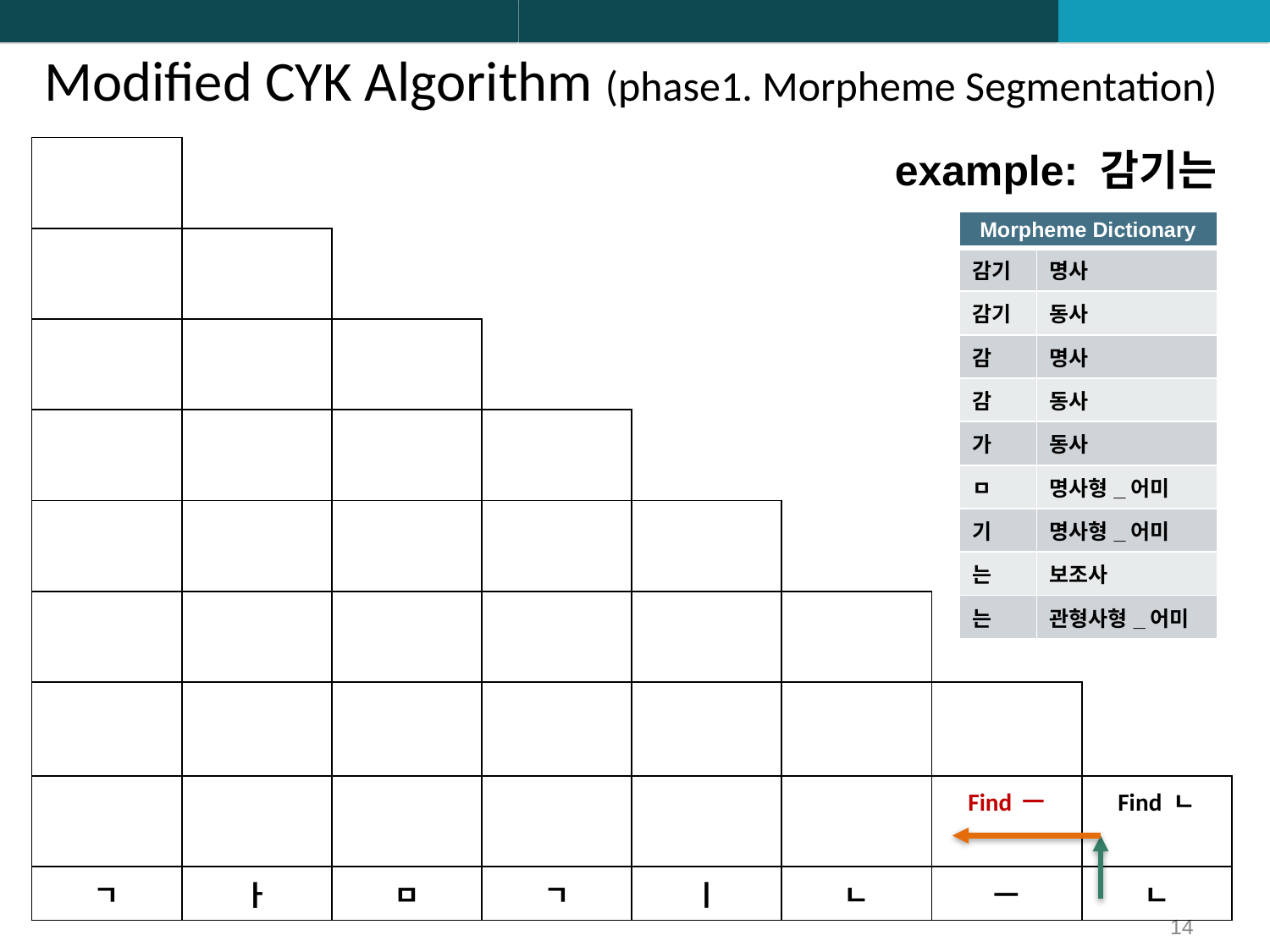

Modified CYK Algorithm (phase1. Morpheme Segmentation)
|  |  |  |  |  |  |  |  |
| --- | --- | --- | --- | --- | --- | --- | --- |
|  |  |  |  |  |  |  |  |
|  |  |  |  |  |  |  |  |
|  |  |  |  |  |  |  |  |
|  |  |  |  |  |  |  |  |
|  |  |  |  |  |  |  |  |
|  |  |  |  |  |  |  |  |
|  |  |  |  |  |  | Find ㅡ | Find ㄴ |
| ㄱ | ㅏ | ㅁ | ㄱ | ㅣ | ㄴ | ㅡ | ㄴ |
example: 감기는
| Morpheme Dictionary |  |
| --- | --- |
| 감기 | 명사 |
| 감기 | 동사 |
| 감 | 명사 |
| 감 | 동사 |
| 가 | 동사 |
| ㅁ | 명사형\_어미 |
| 기 | 명사형\_어미 |
| 는 | 보조사 |
| 는 | 관형사형\_어미 |
14